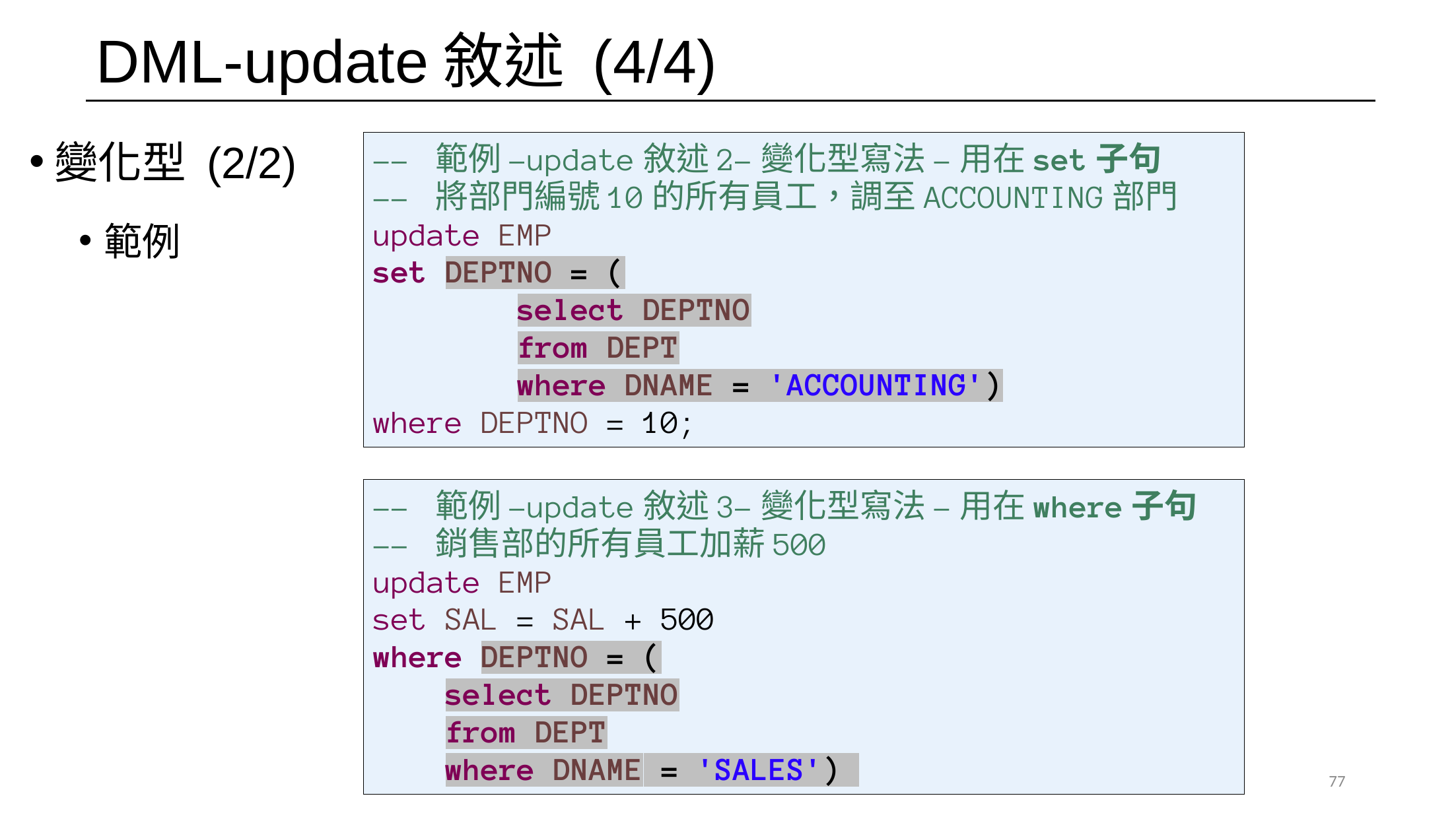

# DML-update敘述 (4/4)
變化型 (2/2)
範例

-- 範例-update敘述2-變化型寫法-用在set子句
-- 將部門編號10的所有員工，調至ACCOUNTING部門
update EMP
set DEPTNO = (
        select DEPTNO
        from DEPT
        where DNAME = 'ACCOUNTING')
where DEPTNO = 10;
-- 範例-update敘述3-變化型寫法-用在where子句
-- 銷售部的所有員工加薪500
update EMP
set SAL = SAL + 500
where DEPTNO = (
    select DEPTNO
    from DEPT
    where DNAME = 'SALES')
77